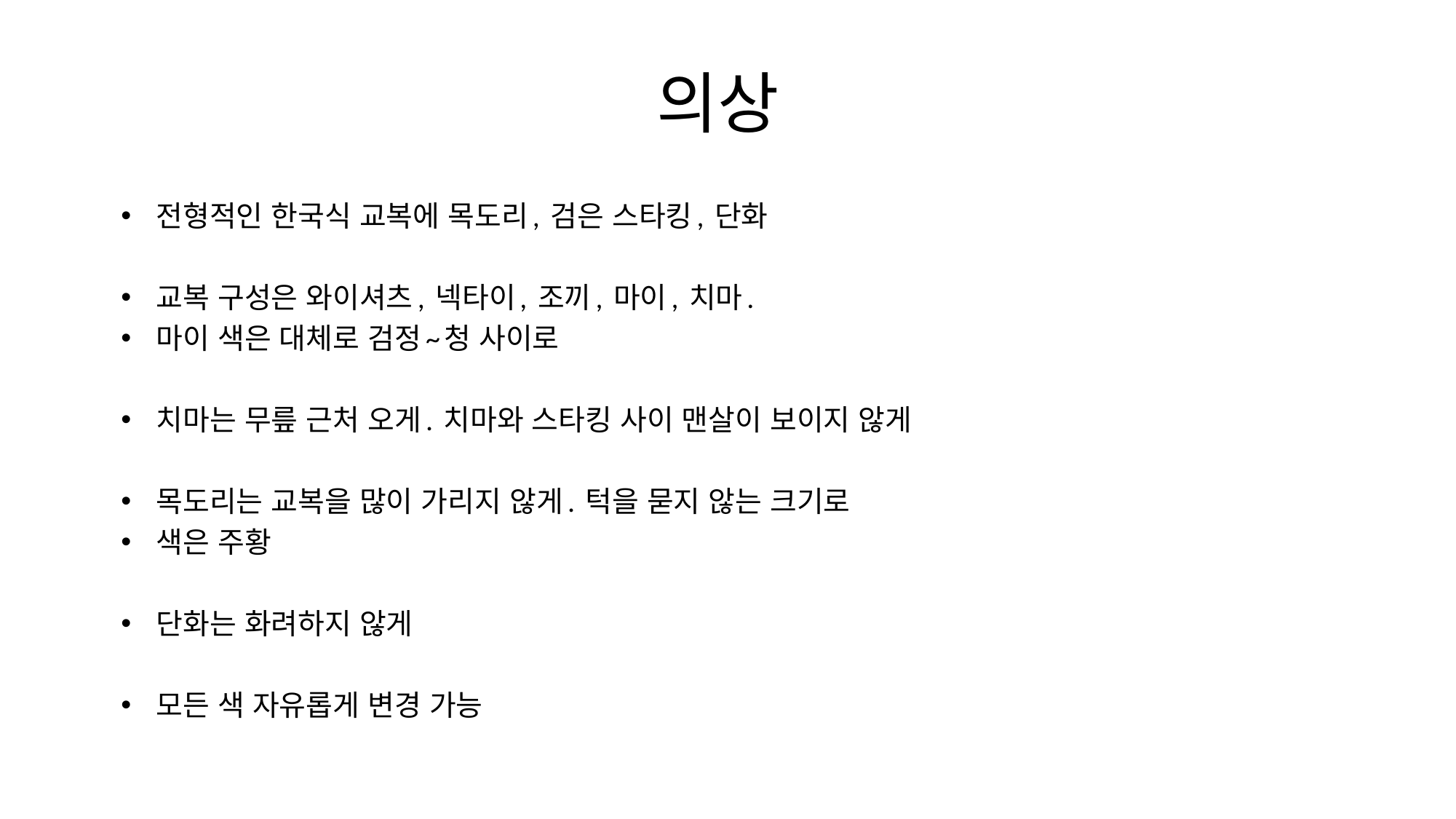

# 의상
전형적인 한국식 교복에 목도리, 검은 스타킹, 단화

교복 구성은 와이셔츠, 넥타이, 조끼, 마이, 치마.
마이 색은 대체로 검정~청 사이로

치마는 무릎 근처 오게. 치마와 스타킹 사이 맨살이 보이지 않게

목도리는 교복을 많이 가리지 않게. 턱을 묻지 않는 크기로
색은 주황

단화는 화려하지 않게

모든 색 자유롭게 변경 가능